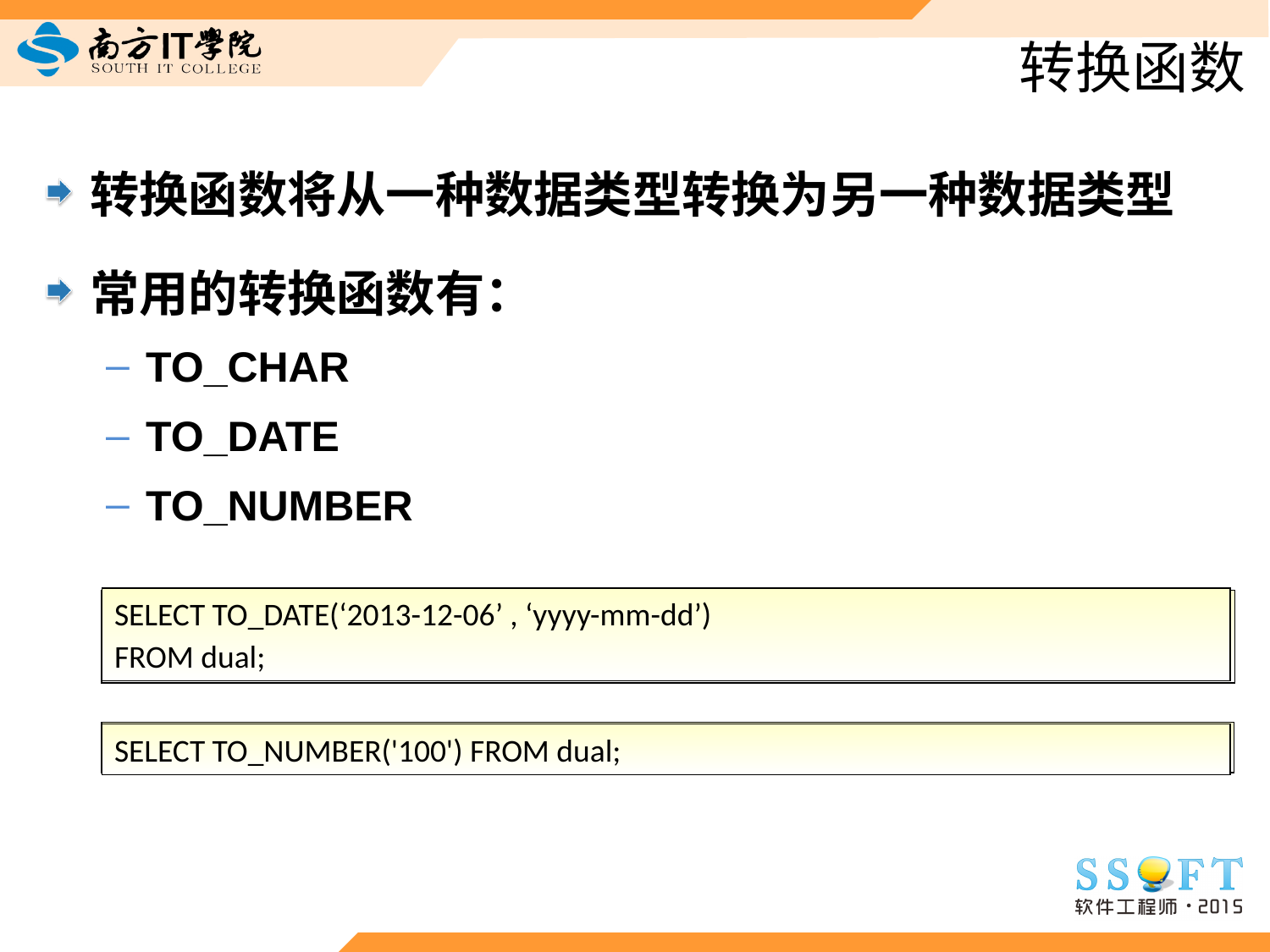

# 转换函数
转换函数将从一种数据类型转换为另一种数据类型
常用的转换函数有：
TO_CHAR
TO_DATE
TO_NUMBER

SELECT TO_DATE(‘2013-12-06’ , ‘yyyy-mm-dd’)
FROM dual;
SELECT TO_CHAR(sysdate,'YYYY"年"fmMM"月"fmDD"日" HH24:MI:SS')
FROM dual;
SELECT TO_CHAR(itemrate,‘C99999’) FROM itemfile;
SELECT TO_NUMBER('100') FROM dual;